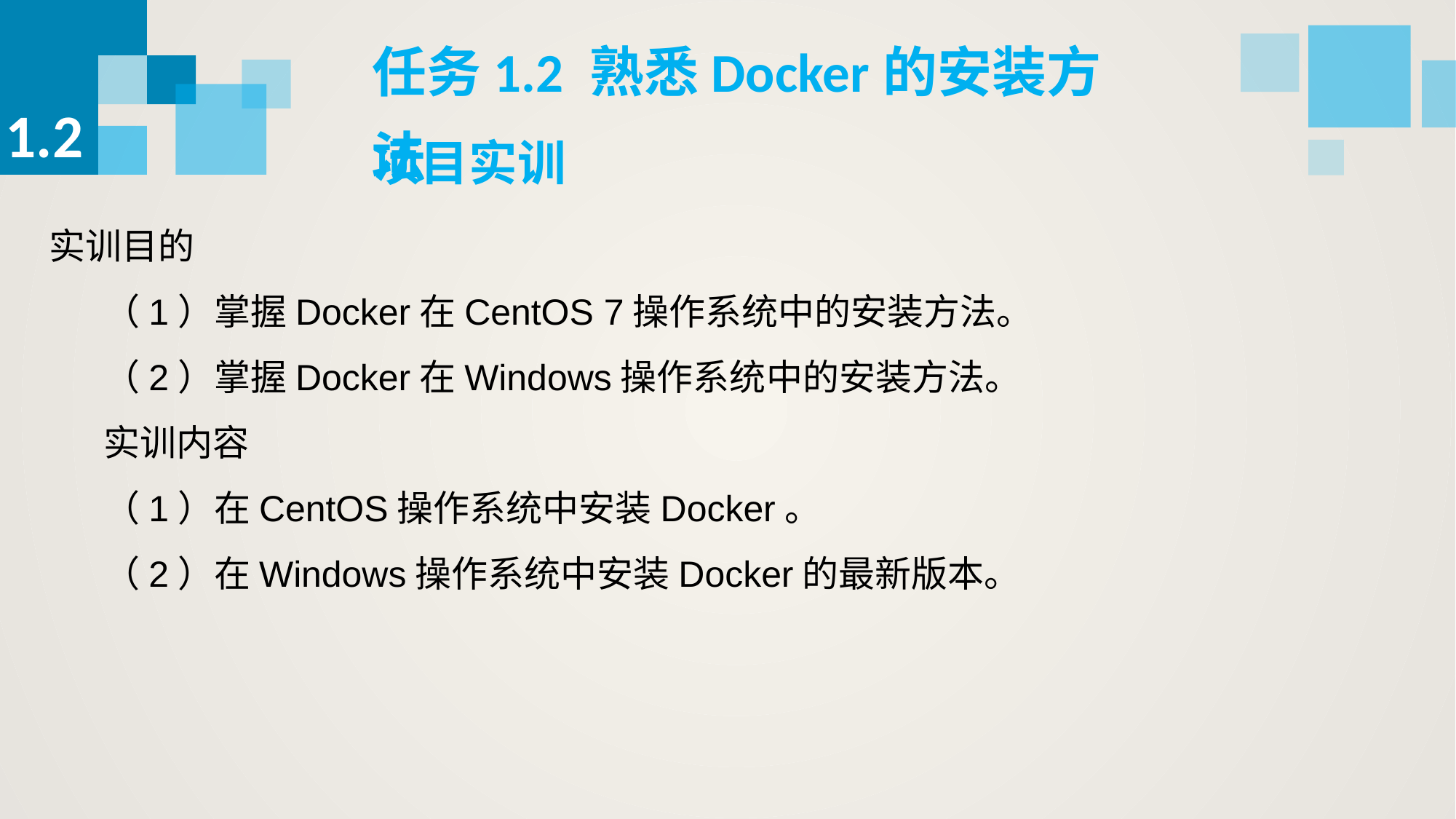

任务1.2 熟悉Docker的安装方法
1.2
项目实训
实训目的
（1）掌握Docker在CentOS 7操作系统中的安装方法。
（2）掌握Docker在Windows操作系统中的安装方法。
实训内容
（1）在CentOS操作系统中安装Docker。
（2）在Windows操作系统中安装Docker的最新版本。